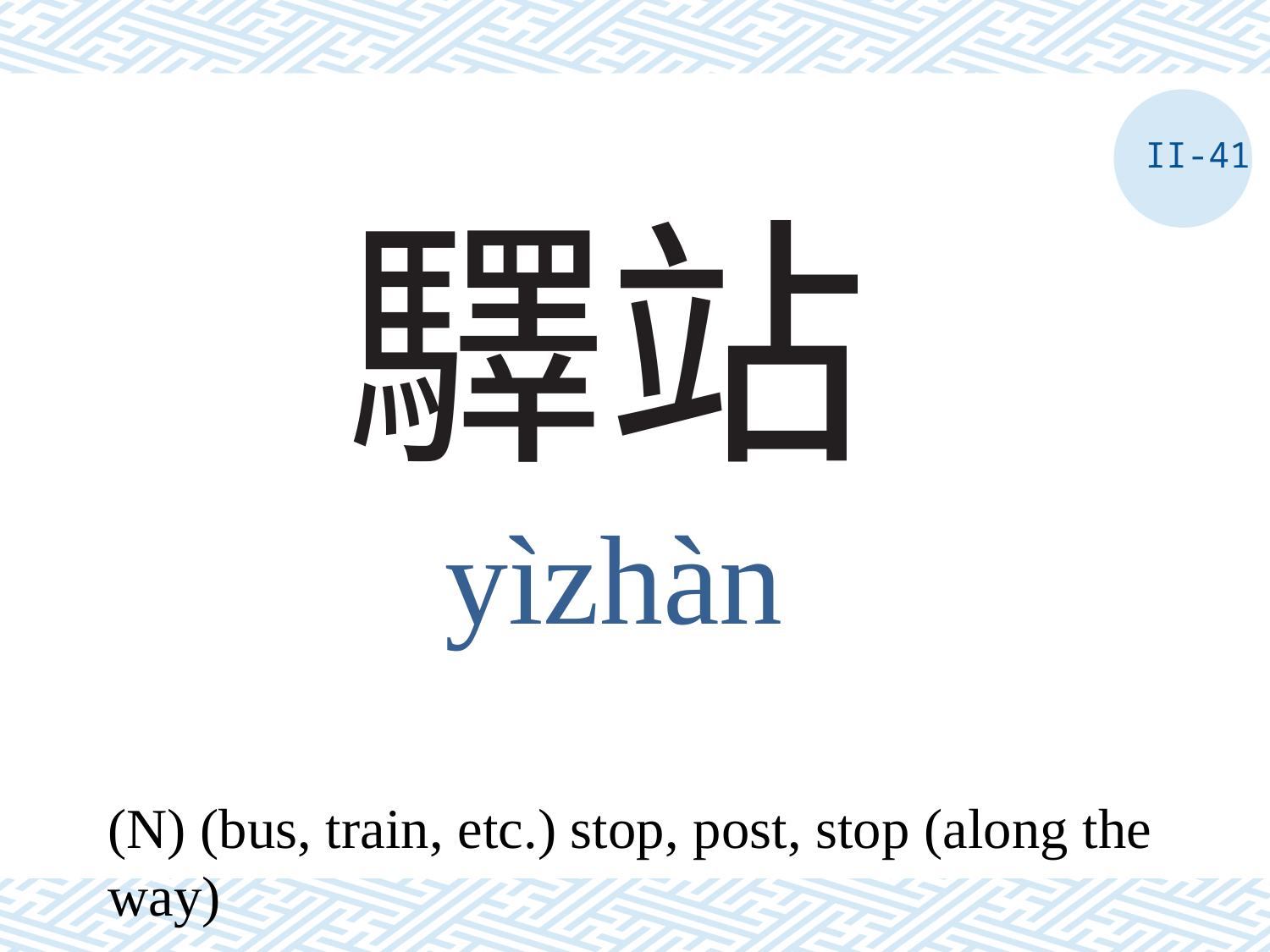

II-41

# 驛站
yìzhàn
(N) (bus, train, etc.) stop, post, stop (along the way)